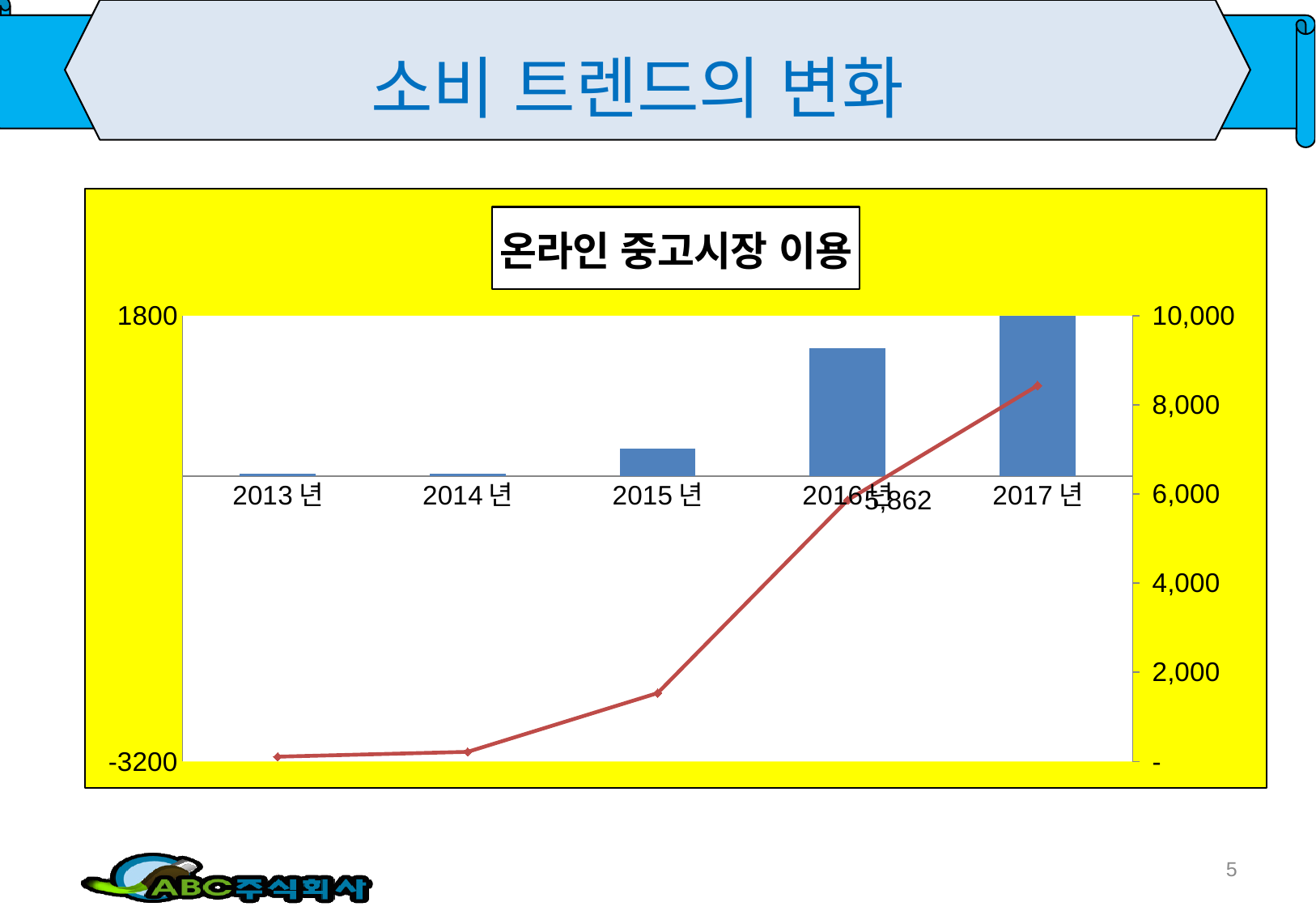

# 소비 트렌드의 변화

### Chart: 온라인 중고시장 이용

| Category | 결제금액(백만원) | 이용고객(명) |
|---|---|---|
| 2013년 | 27.0 | 105.0 |
| 2014년 | 30.0 | 215.0 |
| 2015년 | 311.0 | 1532.0 |
| 2016년 | 1437.0 | 5862.0 |
| 2017년 | 16552.0 | 8431.0 |
5